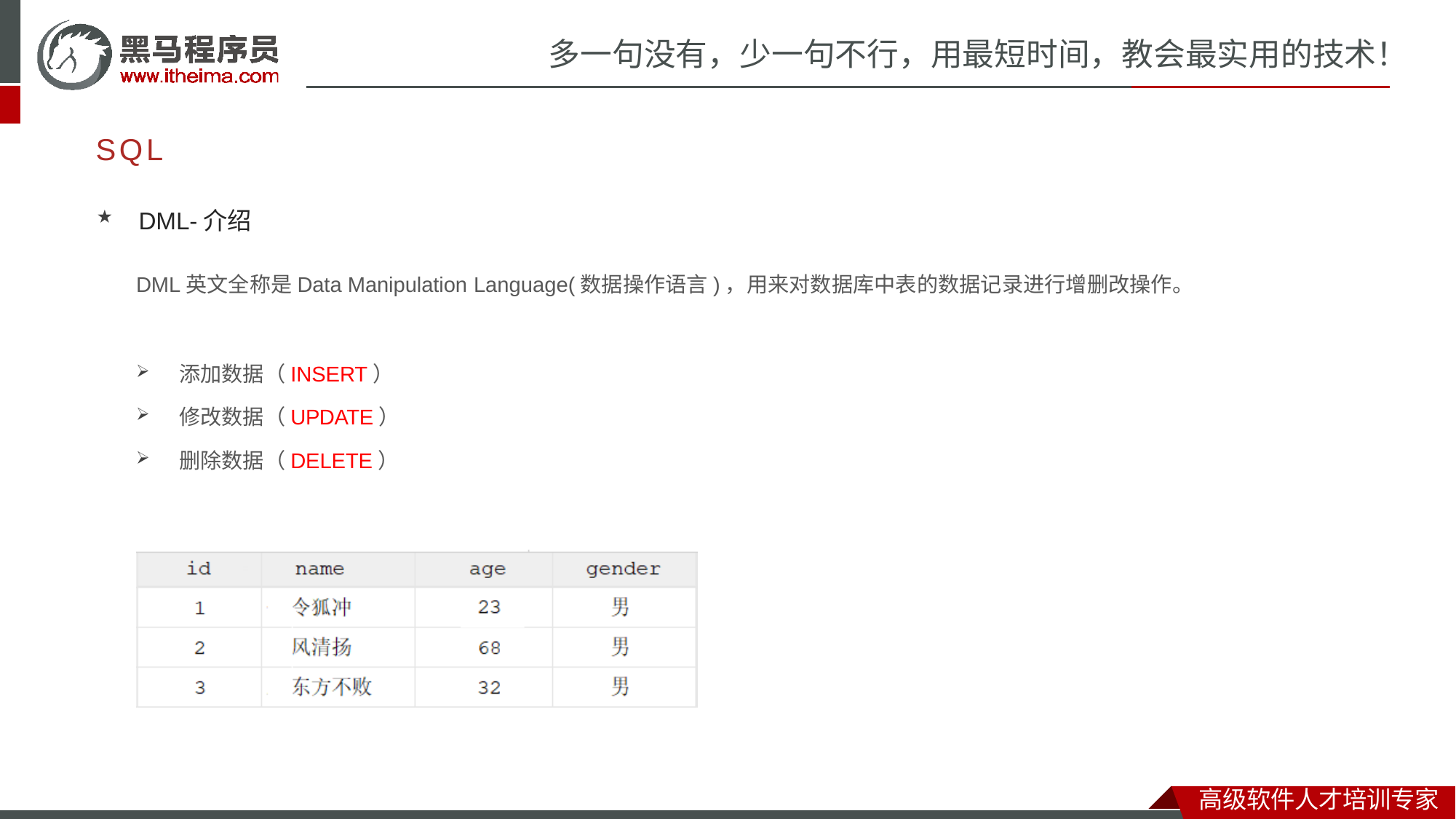

# 多一句没有，少一句不行，用最短时间，教会最实用的技术！

SQL

DML-介绍

DML英文全称是Data Manipulation Language(数据操作语言)，用来对数据库中表的数据记录进行增删改操作。

添加数据（INSERT）
修改数据（UPDATE）
删除数据（DELETE）

高级软件人才培训专家